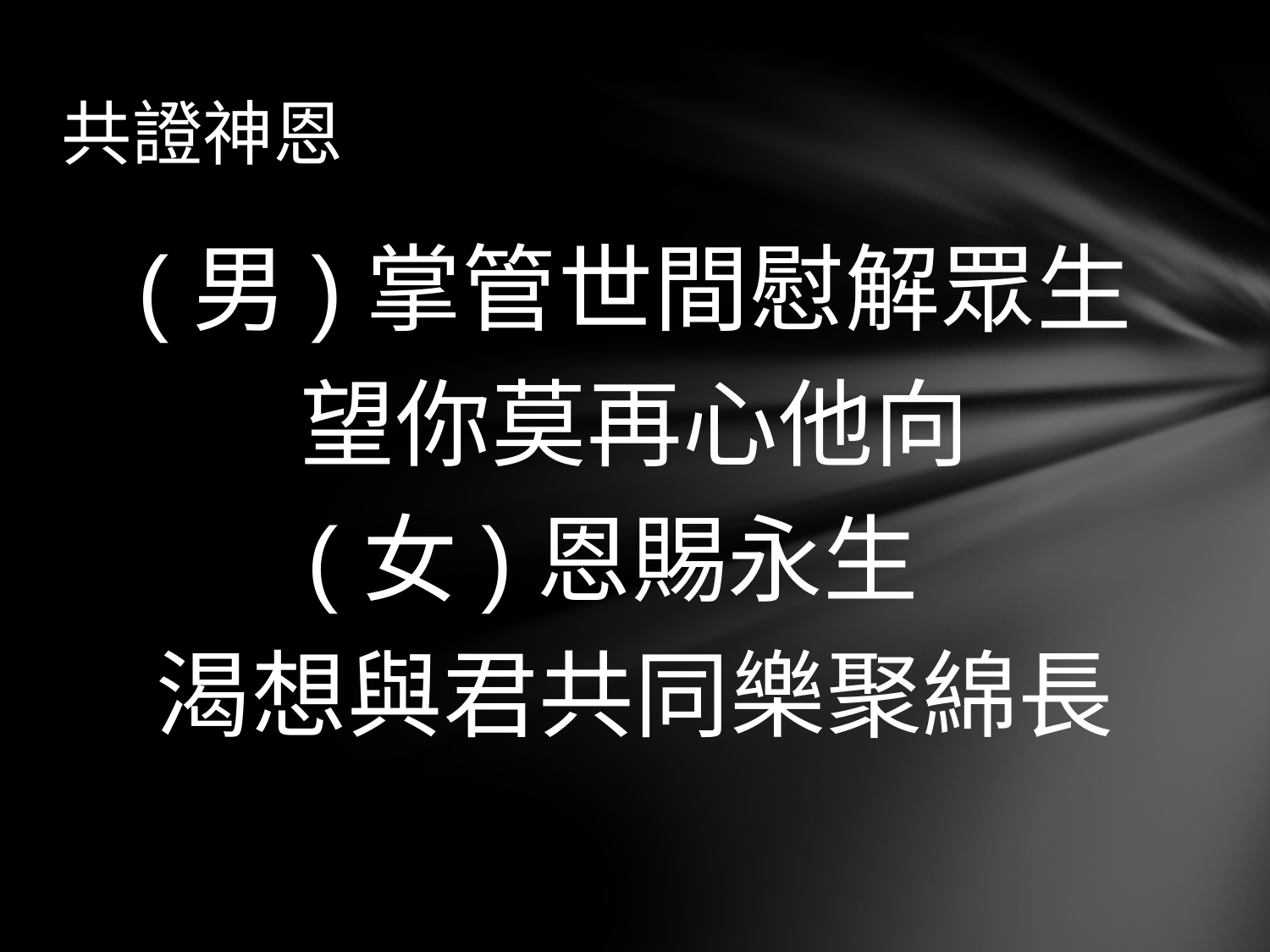

# 共證神恩
(男)掌管世間慰解眾生
望你莫再心他向
(女)恩賜永生
渴想與君共同樂聚綿長